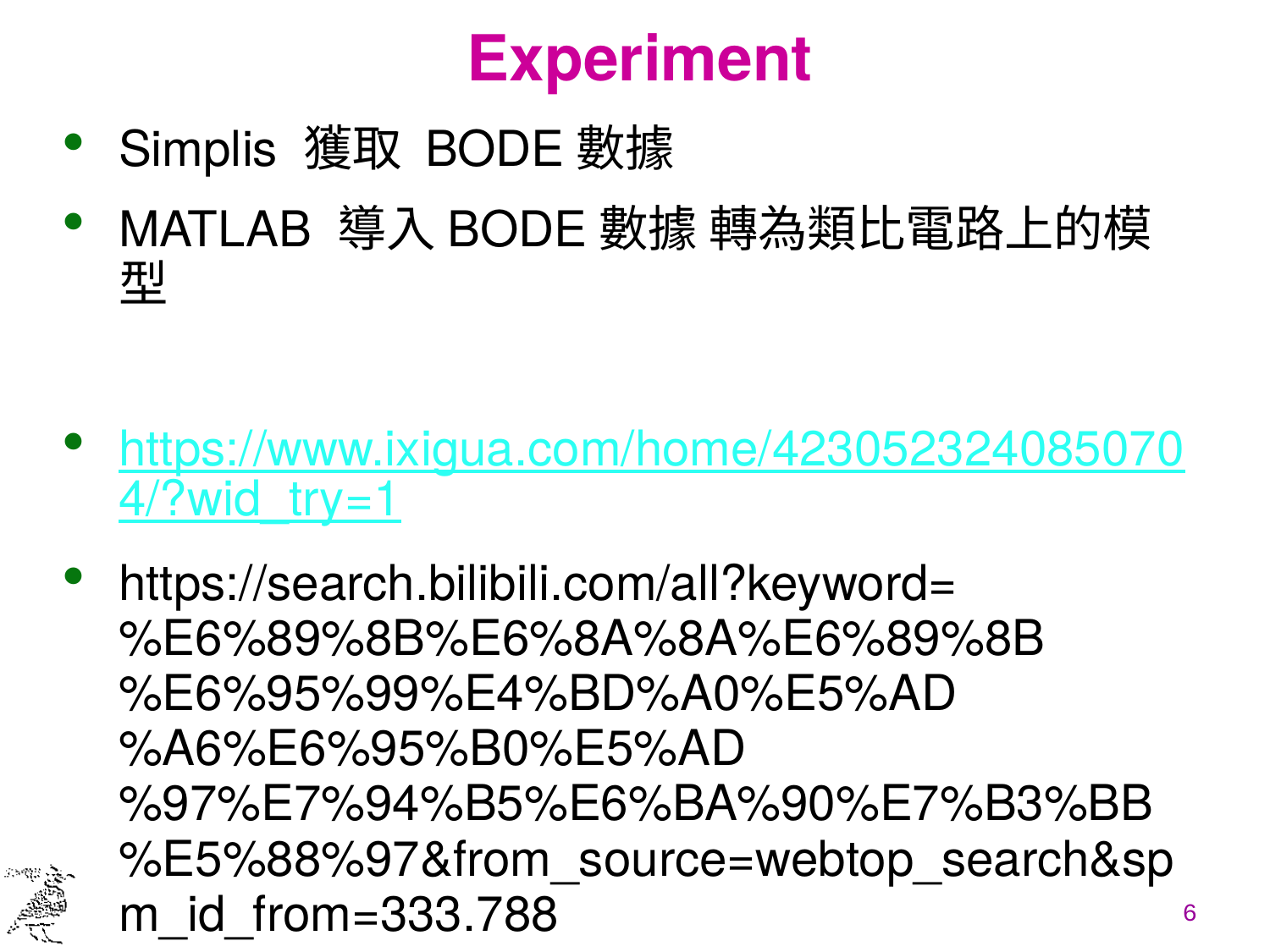

# Experiment
Simplis 獲取 BODE數據
MATLAB 導入BODE數據 轉為類比電路上的模型

https://www.ixigua.com/home/4230523240850704/?wid_try=1
https://search.bilibili.com/all?keyword=%E6%89%8B%E6%8A%8A%E6%89%8B%E6%95%99%E4%BD%A0%E5%AD%A6%E6%95%B0%E5%AD%97%E7%94%B5%E6%BA%90%E7%B3%BB%E5%88%97&from_source=webtop_search&spm_id_from=333.788
6